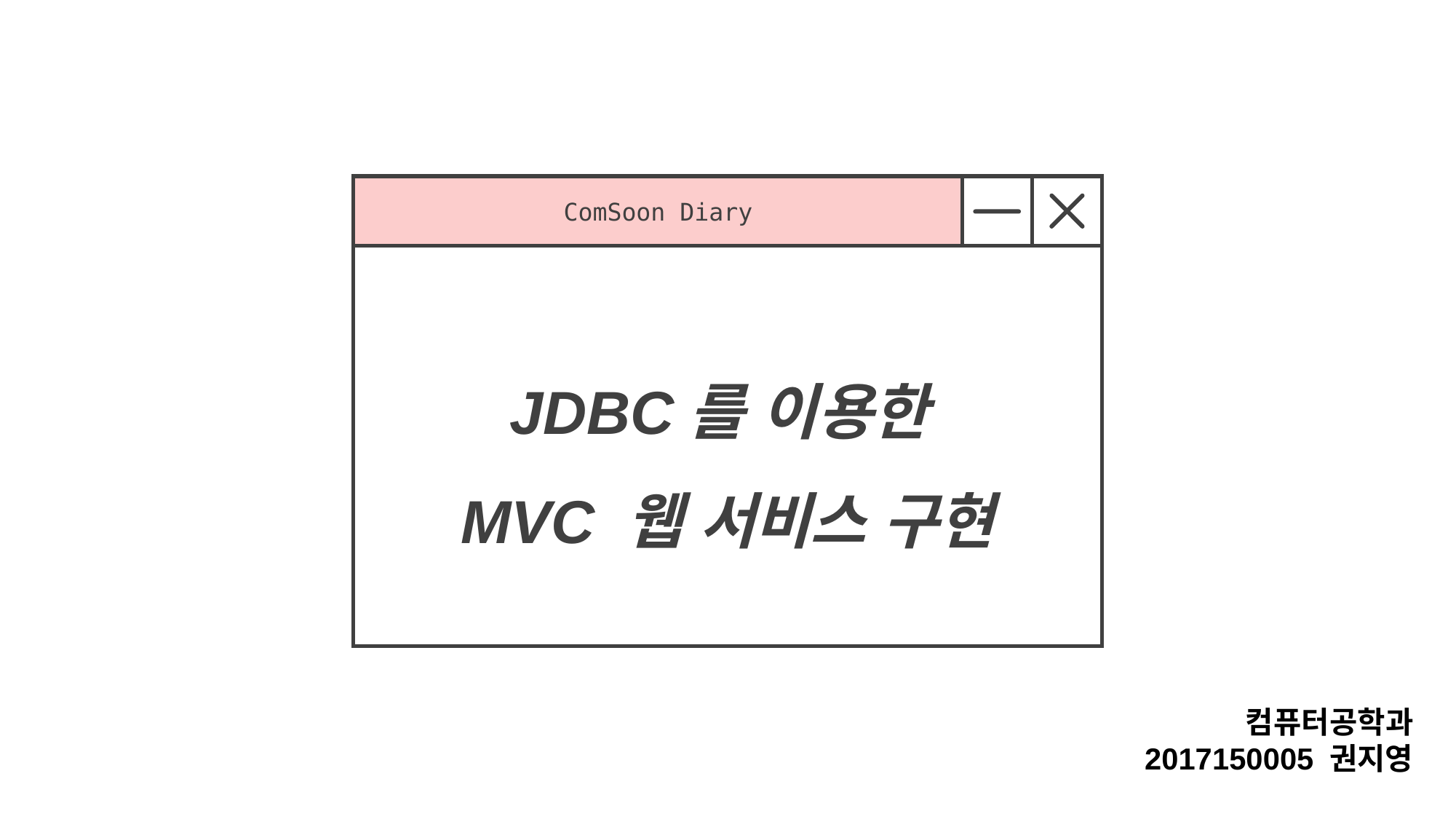

ComSoon Diary

JDBC를 이용한
MVC 웹 서비스 구현
컴퓨터공학과
2017150005 권지영